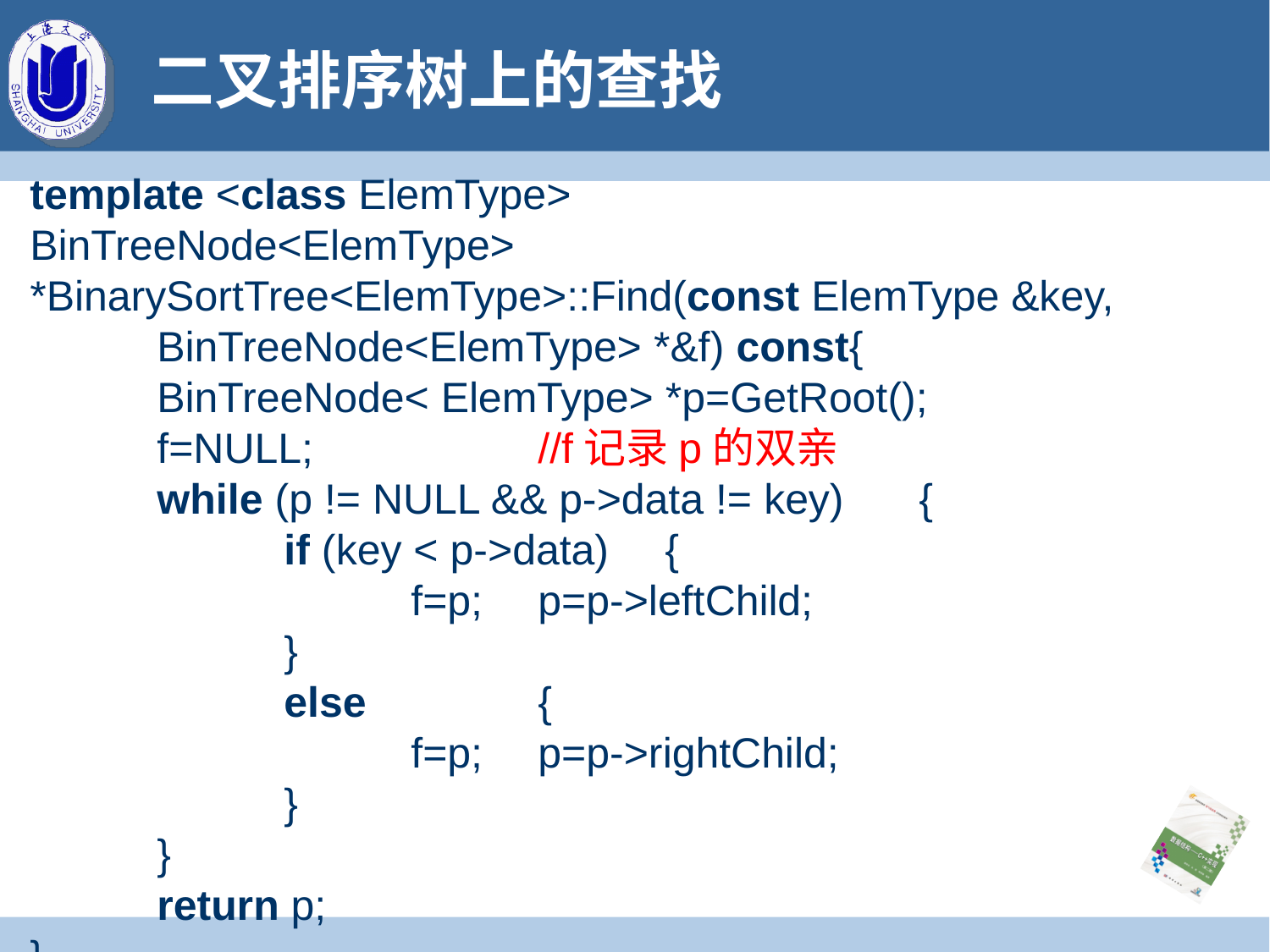

# 二叉排序树上的查找
template <class ElemType>
BinTreeNode<ElemType> *BinarySortTree<ElemType>::Find(const ElemType &key,
	BinTreeNode<ElemType> *&f) const{
	BinTreeNode< ElemType> *p=GetRoot();
	f=NULL;		//f记录p的双亲
	while (p != NULL && p->data != key)	{
		if (key < p->data)	{
			f=p;	p=p->leftChild;
		}
		else		{
			f=p;	p=p->rightChild;
		}
	}
	return p;
}